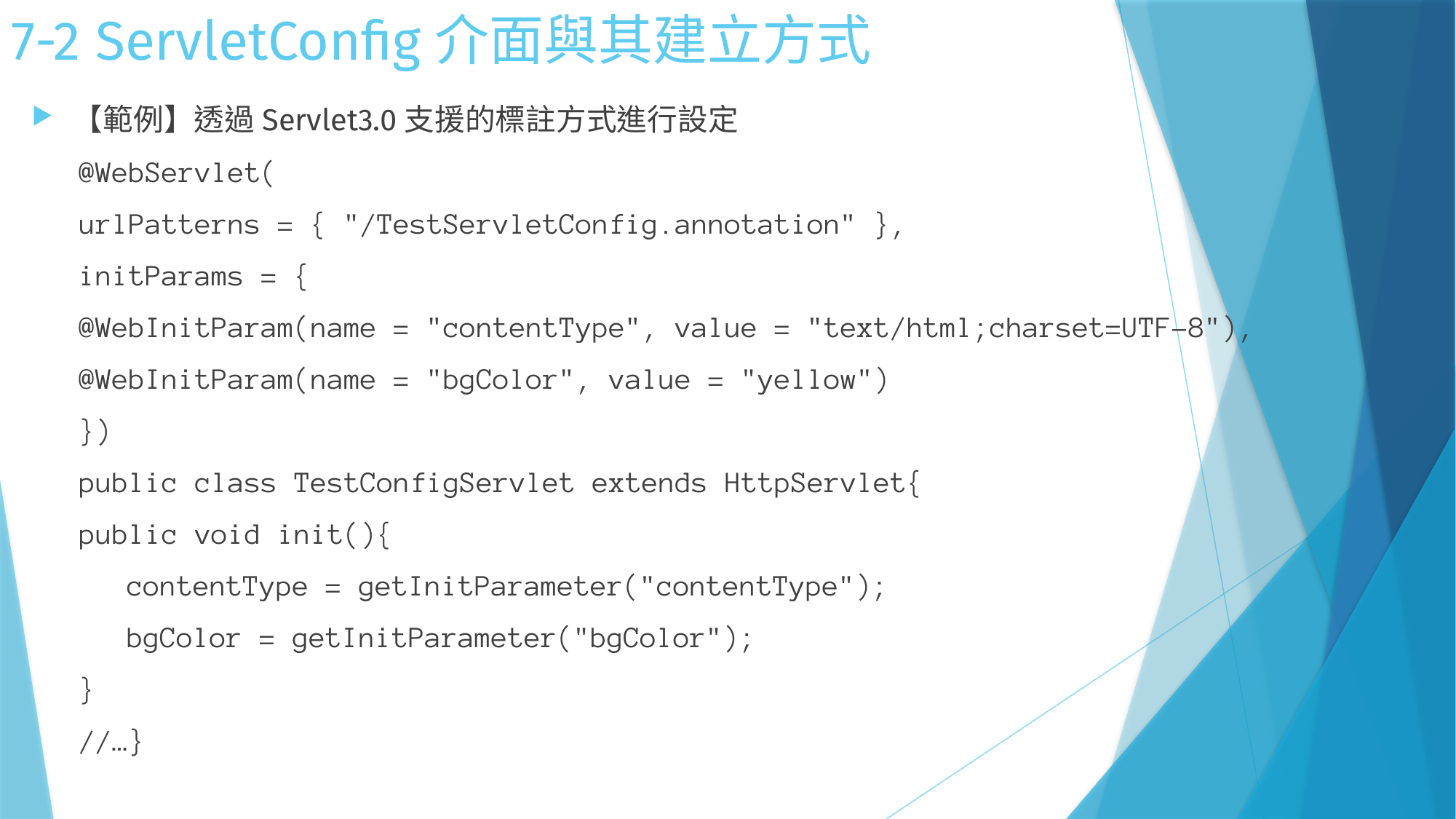

# 7-2 ServletConfig介面與其建立方式
【範例】透過Servlet3.0支援的標註方式進行設定
@WebServlet(
urlPatterns = { "/TestServletConfig.annotation" },
initParams = {
@WebInitParam(name = "contentType", value = "text/html;charset=UTF-8"),
@WebInitParam(name = "bgColor", value = "yellow")
})
public class TestConfigServlet extends HttpServlet{
public void init(){
contentType = getInitParameter("contentType");
bgColor = getInitParameter("bgColor");
}
//…}